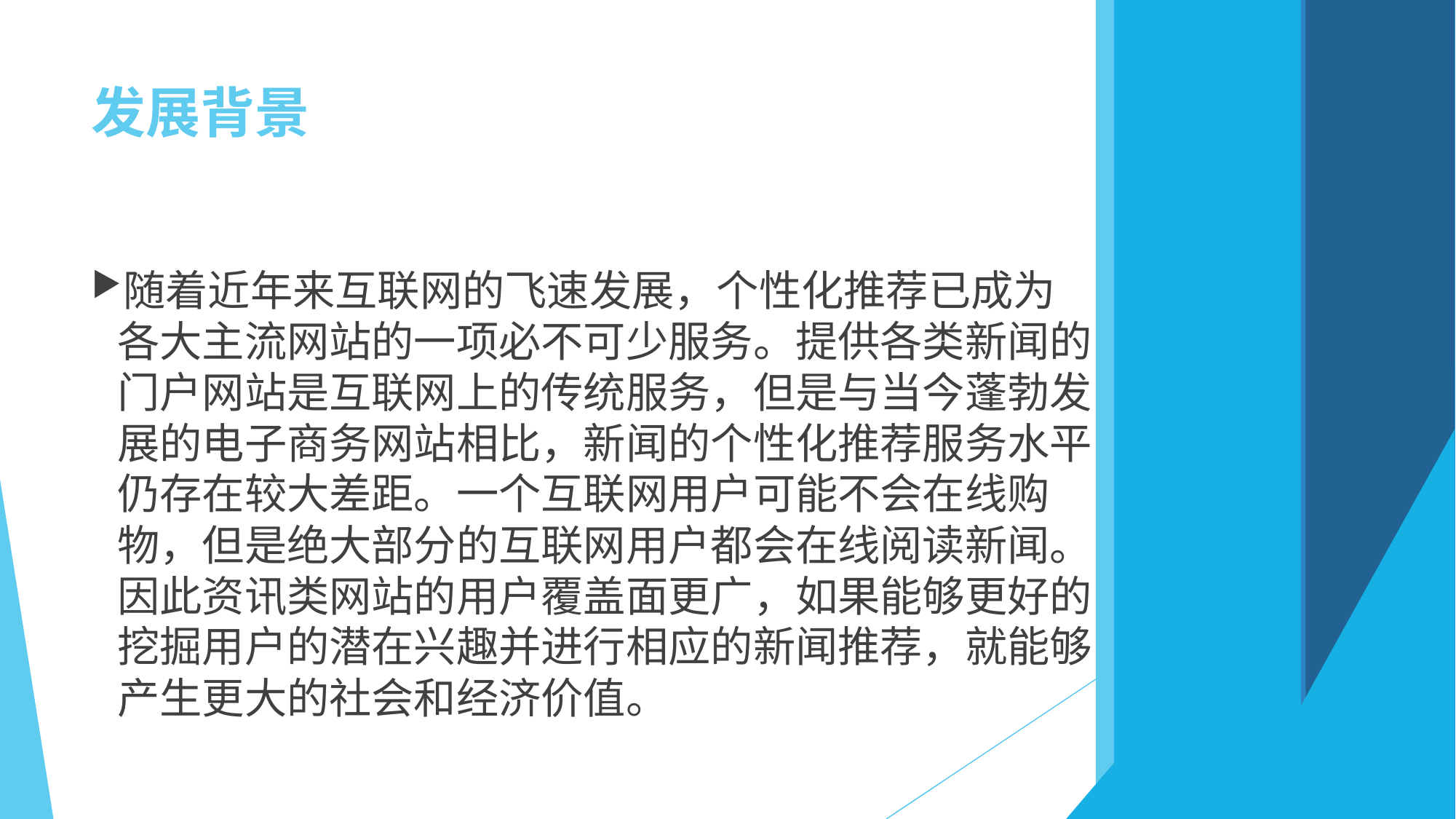

发展背景

随着近年来互联网的飞速发展，个性化推荐已成为各大主流网站的一项必不可少服务。提供各类新闻的门户网站是互联网上的传统服务，但是与当今蓬勃发展的电子商务网站相比，新闻的个性化推荐服务水平仍存在较大差距。一个互联网用户可能不会在线购物，但是绝大部分的互联网用户都会在线阅读新闻。因此资讯类网站的用户覆盖面更广，如果能够更好的挖掘用户的潜在兴趣并进行相应的新闻推荐，就能够产生更大的社会和经济价值。